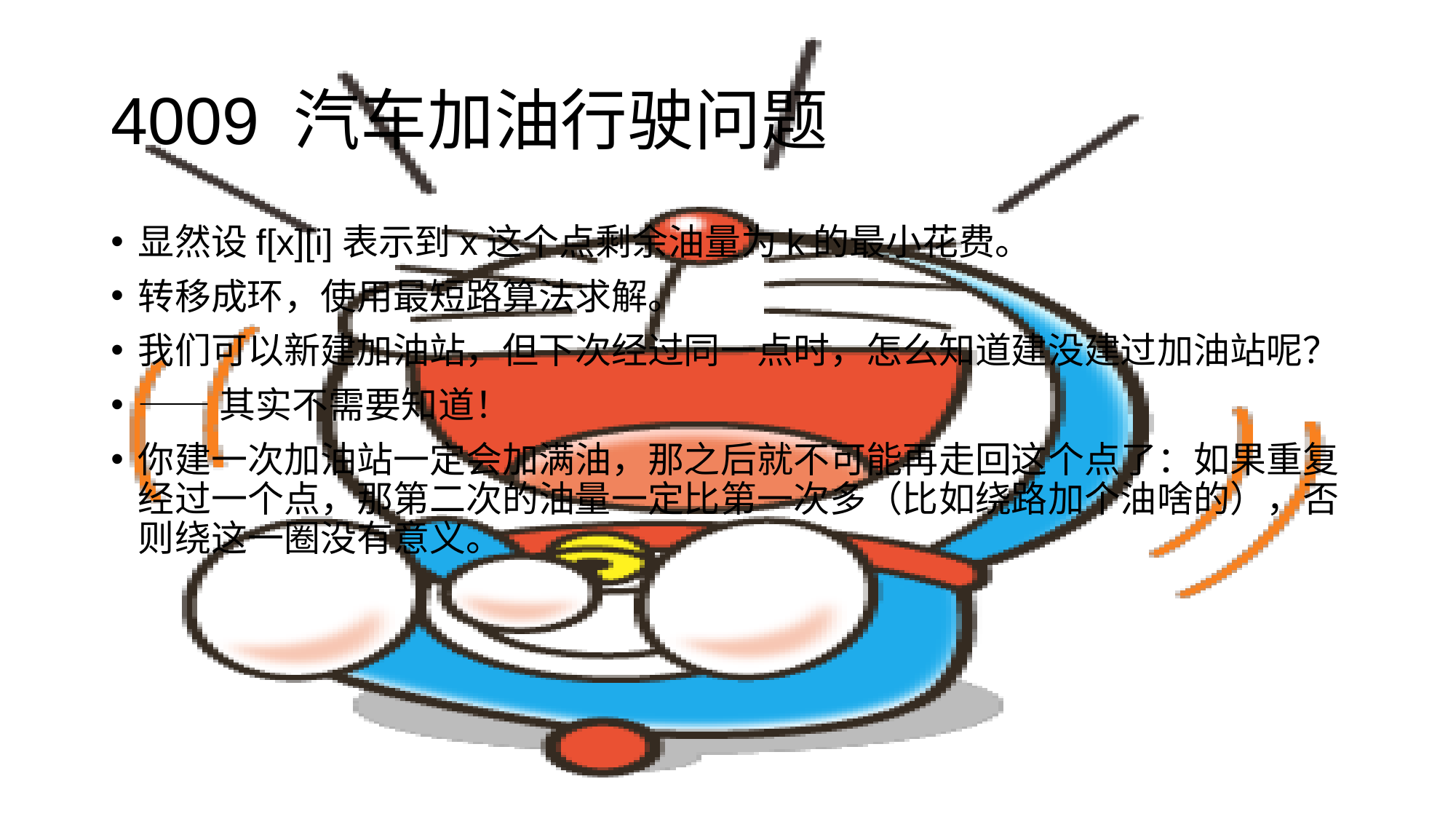

# 4009 汽车加油行驶问题
显然设f[x][i]表示到x这个点剩余油量为k的最小花费。
转移成环，使用最短路算法求解。
我们可以新建加油站，但下次经过同一点时，怎么知道建没建过加油站呢？
——其实不需要知道！
你建一次加油站一定会加满油，那之后就不可能再走回这个点了：如果重复经过一个点，那第二次的油量一定比第一次多（比如绕路加个油啥的），否则绕这一圈没有意义。